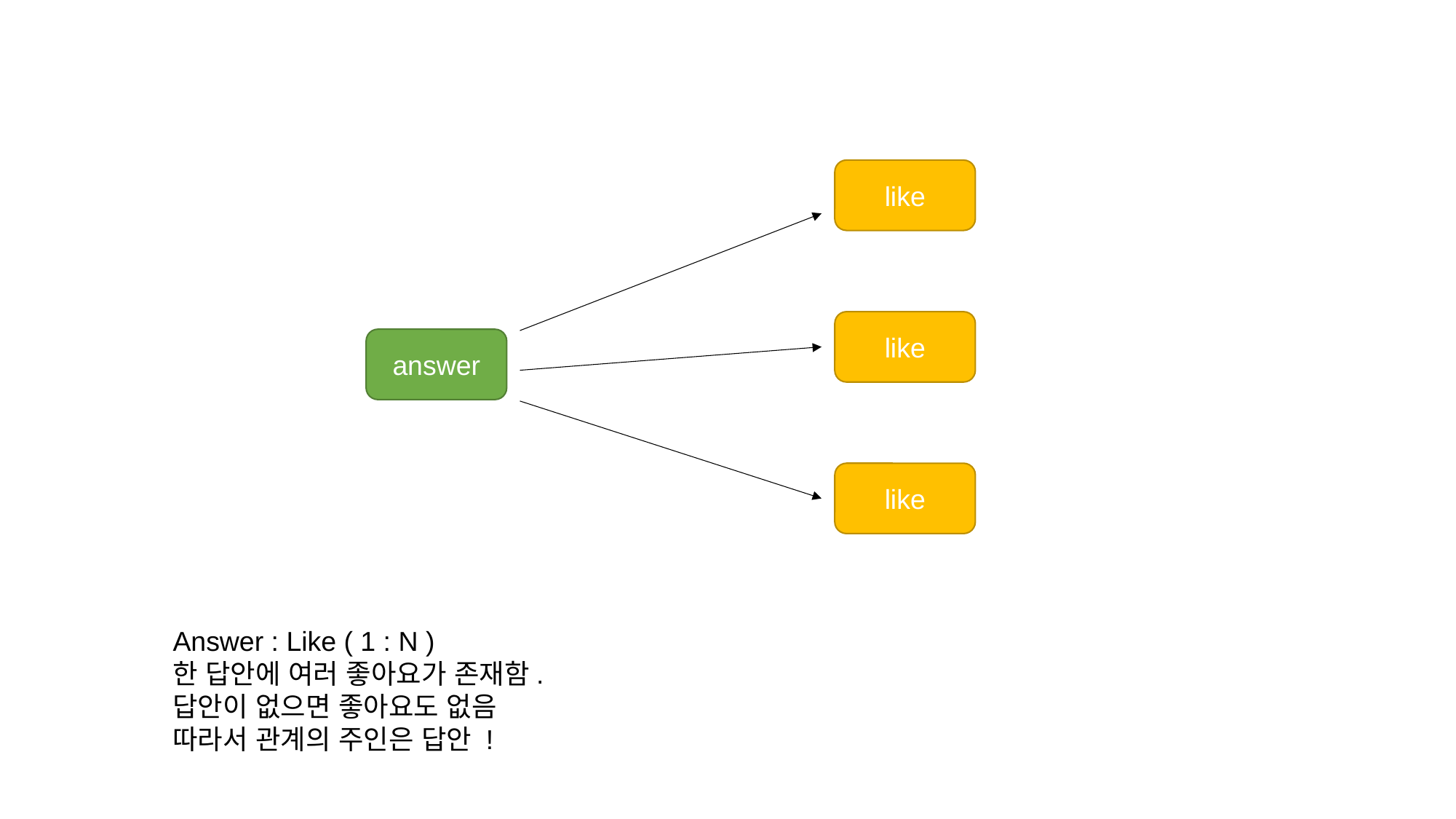

like
like
answer
like
Answer : Like ( 1 : N )
한 답안에 여러 좋아요가 존재함.
답안이 없으면 좋아요도 없음
따라서 관계의 주인은 답안 !